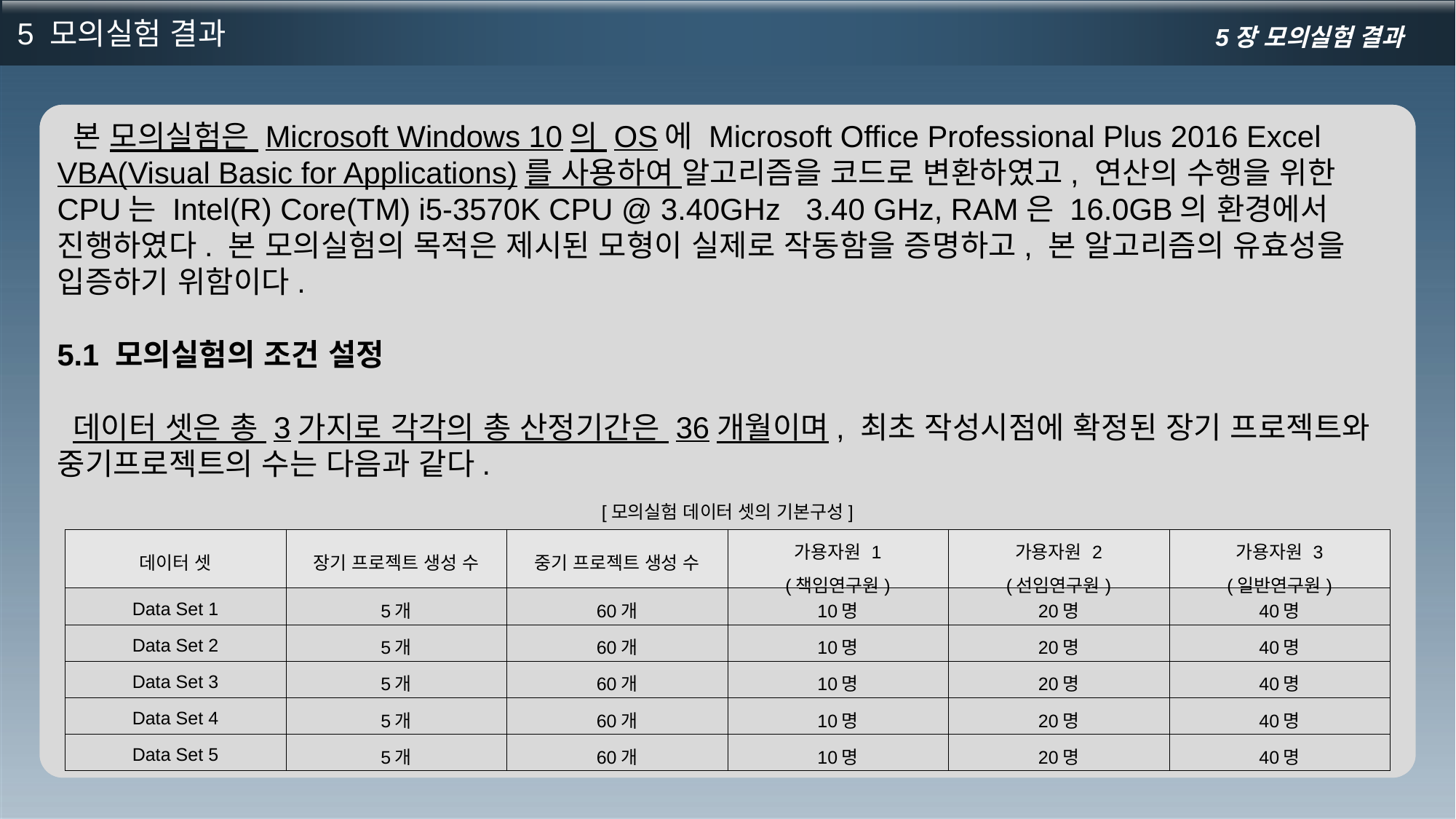

5 모의실험 결과
5장 모의실험 결과
 본 모의실험은 Microsoft Windows 10의 OS에 Microsoft Office Professional Plus 2016 Excel VBA(Visual Basic for Applications)를 사용하여 알고리즘을 코드로 변환하였고, 연산의 수행을 위한 CPU는 Intel(R) Core(TM) i5-3570K CPU @ 3.40GHz   3.40 GHz, RAM은 16.0GB의 환경에서 진행하였다. 본 모의실험의 목적은 제시된 모형이 실제로 작동함을 증명하고, 본 알고리즘의 유효성을 입증하기 위함이다.

5.1 모의실험의 조건 설정

 데이터 셋은 총 3가지로 각각의 총 산정기간은 36개월이며, 최초 작성시점에 확정된 장기 프로젝트와 중기프로젝트의 수는 다음과 같다.

[모의실험 데이터 셋의 기본구성]
| 데이터 셋 | 장기 프로젝트 생성 수 | 중기 프로젝트 생성 수 | 가용자원 1 (책임연구원) | 가용자원 2 (선임연구원) | 가용자원 3 (일반연구원) |
| --- | --- | --- | --- | --- | --- |
| Data Set 1 | 5개 | 60개 | 10명 | 20명 | 40명 |
| Data Set 2 | 5개 | 60개 | 10명 | 20명 | 40명 |
| Data Set 3 | 5개 | 60개 | 10명 | 20명 | 40명 |
| Data Set 4 | 5개 | 60개 | 10명 | 20명 | 40명 |
| Data Set 5 | 5개 | 60개 | 10명 | 20명 | 40명 |